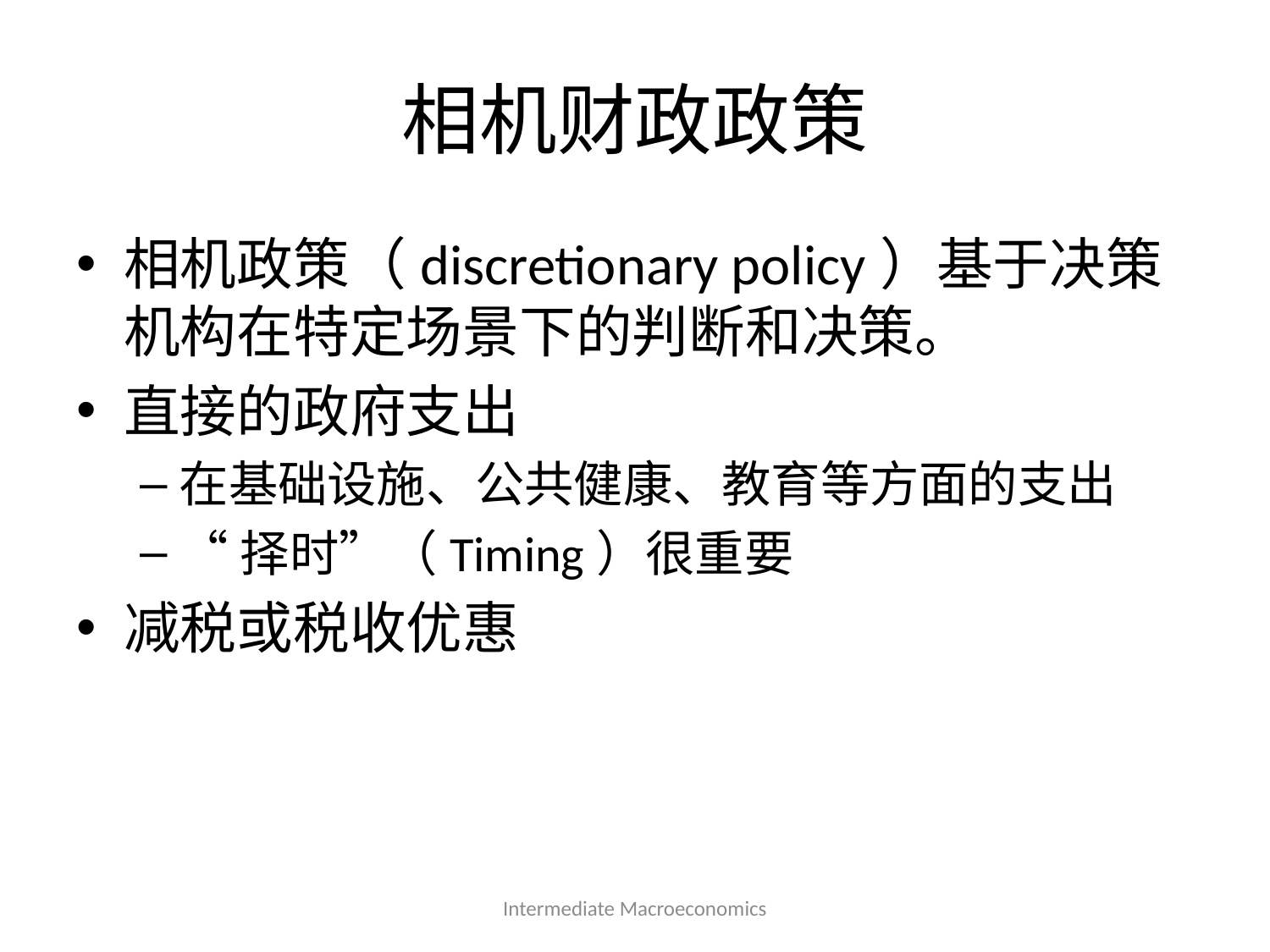

# 相机财政政策
相机政策（discretionary policy）基于决策机构在特定场景下的判断和决策。
直接的政府支出
在基础设施、公共健康、教育等方面的支出
“择时”（Timing）很重要
减税或税收优惠

Intermediate Macroeconomics